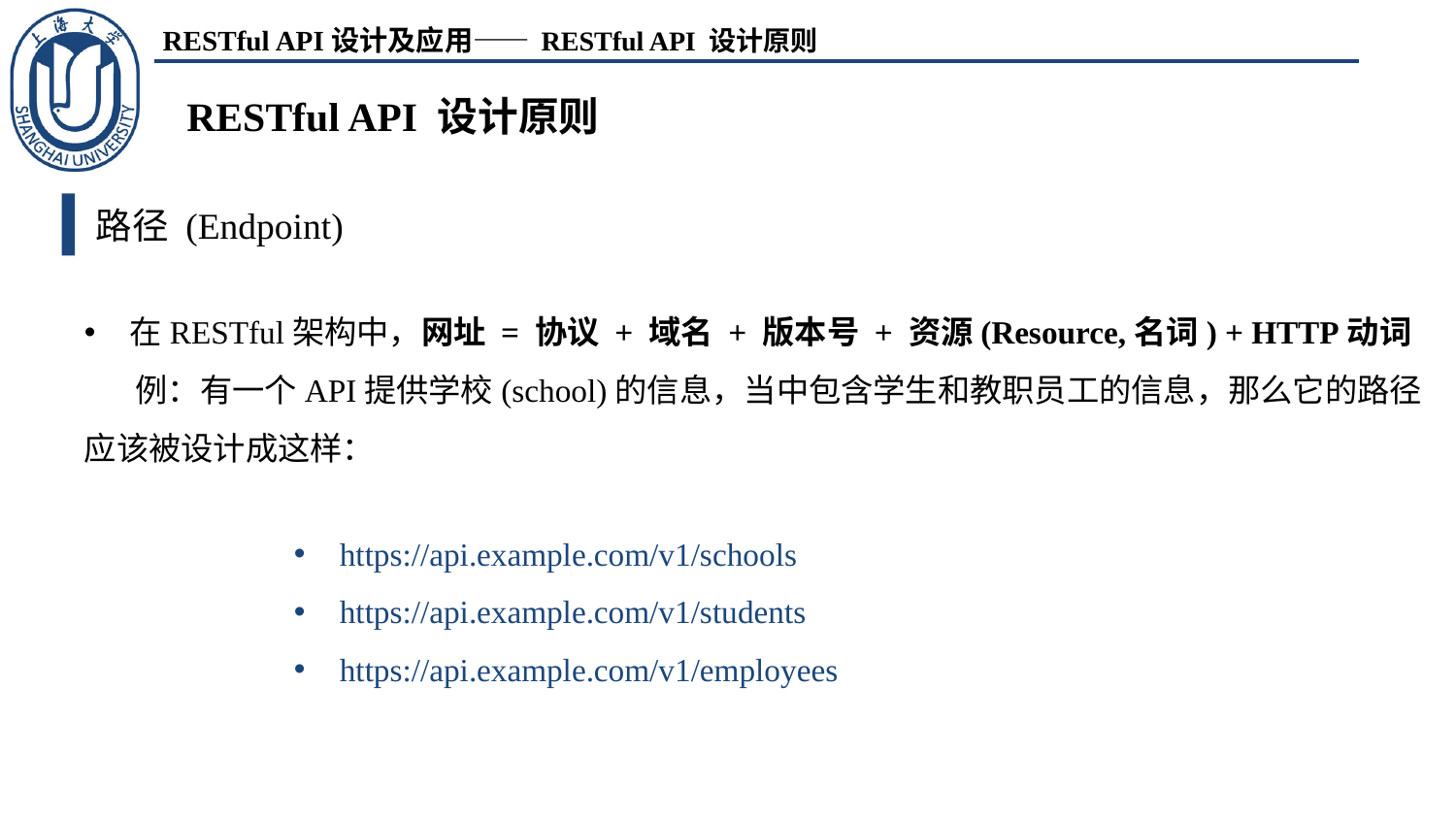

RESTful API 设计原则
RESTful API 设计原则

路径 (Endpoint)
在RESTful架构中，网址 = 协议 + 域名 + 版本号 + 资源(Resource,名词) + HTTP动词
      例：有一个API提供学校(school)的信息，当中包含学生和教职员工的信息，那么它的路径应该被设计成这样：
https://api.example.com/v1/schools
https://api.example.com/v1/students
https://api.example.com/v1/employees
15